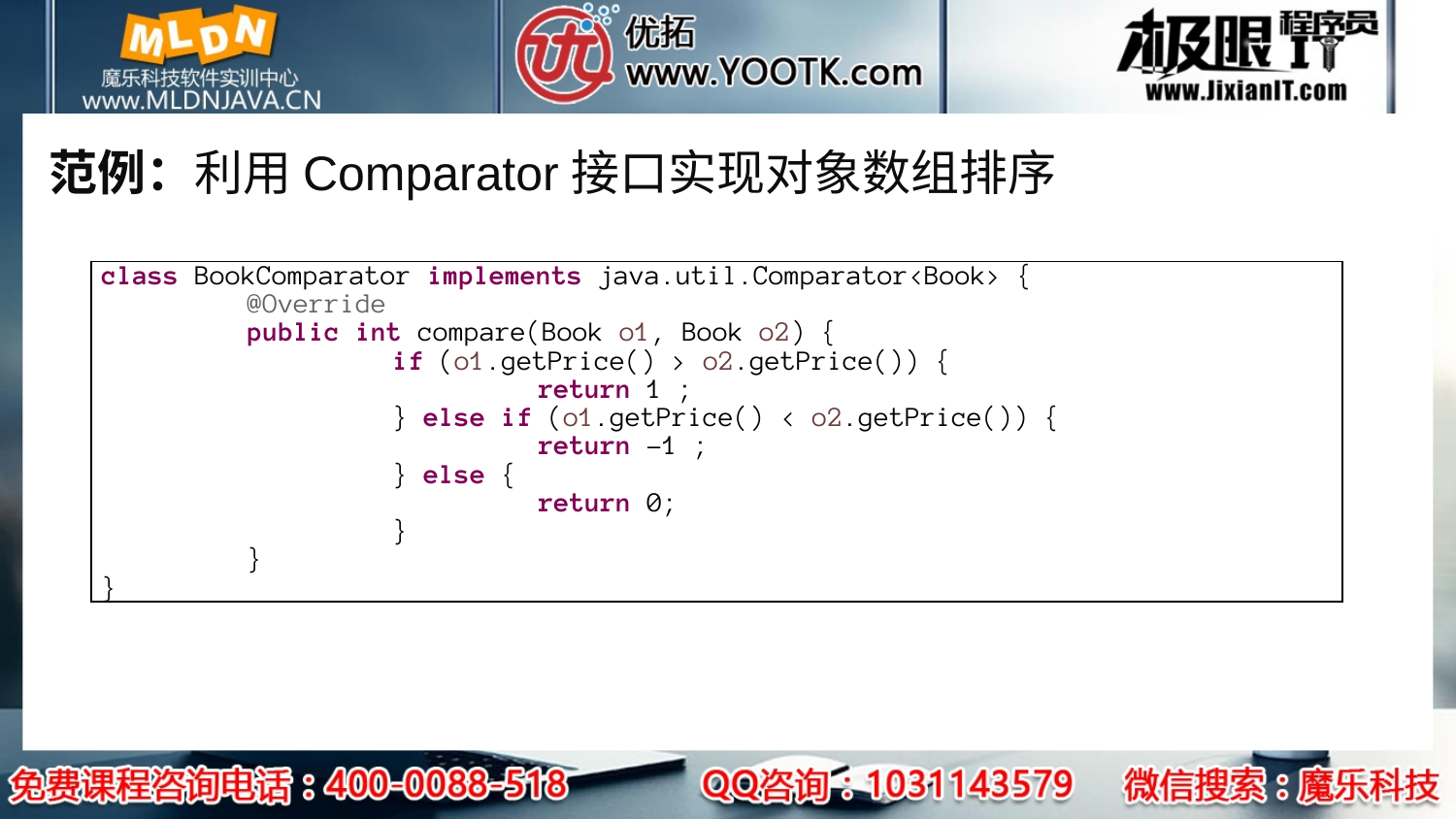

# 范例：利用Comparator接口实现对象数组排序
| class BookComparator implements java.util.Comparator<Book> { @Override public int compare(Book o1, Book o2) { if (o1.getPrice() > o2.getPrice()) { return 1 ; } else if (o1.getPrice() < o2.getPrice()) { return -1 ; } else { return 0; } } } |
| --- |